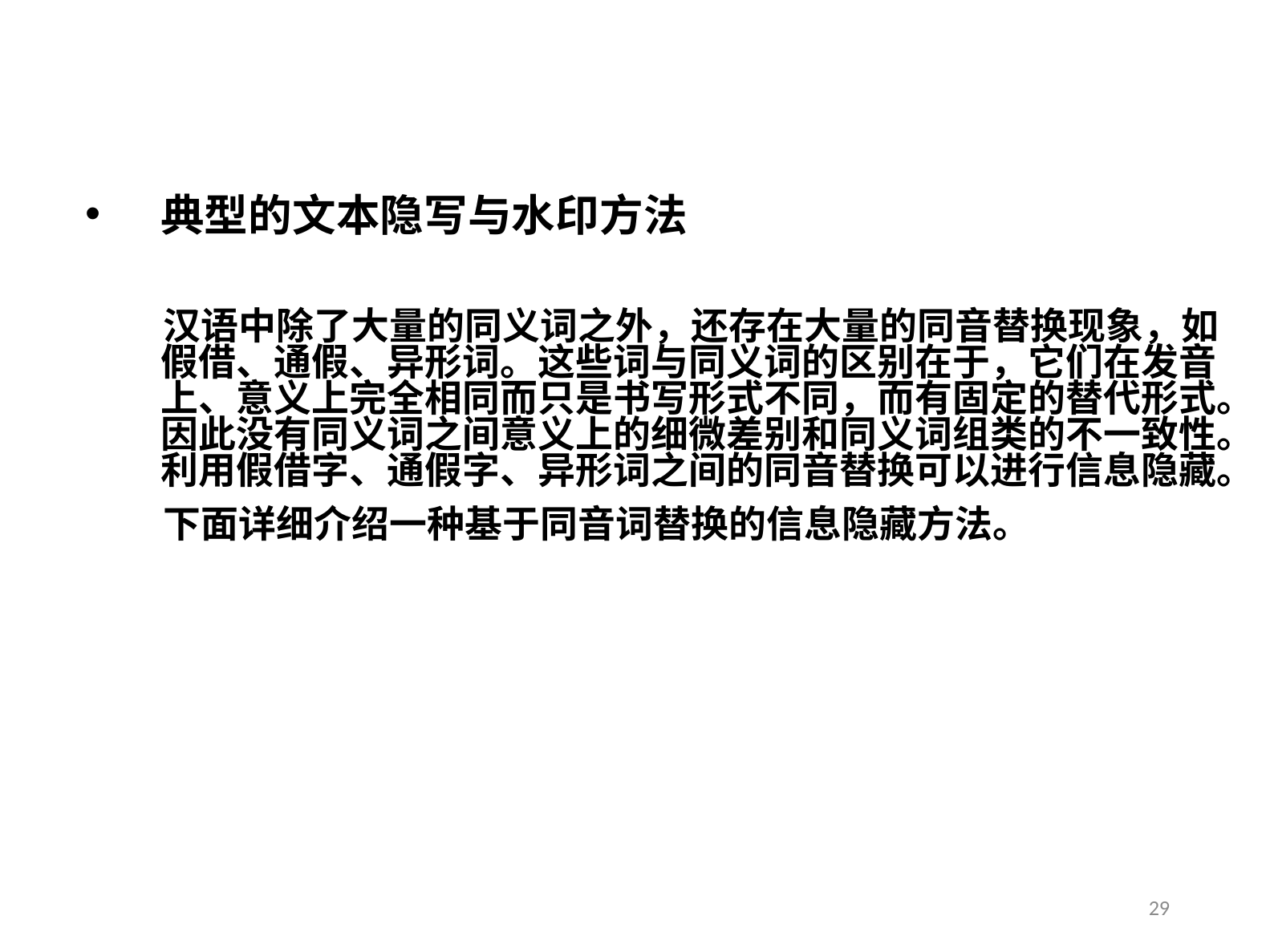

典型的文本隐写与水印方法

        汉语中除了大量的同义词之外，还存在大量的同音替换现象，如假借、通假、异形词。这些词与同义词的区别在于，它们在发音上、意义上完全相同而只是书写形式不同，而有固定的替代形式。因此没有同义词之间意义上的细微差别和同义词组类的不一致性。利用假借字、通假字、异形词之间的同音替换可以进行信息隐藏。
        下面详细介绍一种基于同音词替换的信息隐藏方法。
29